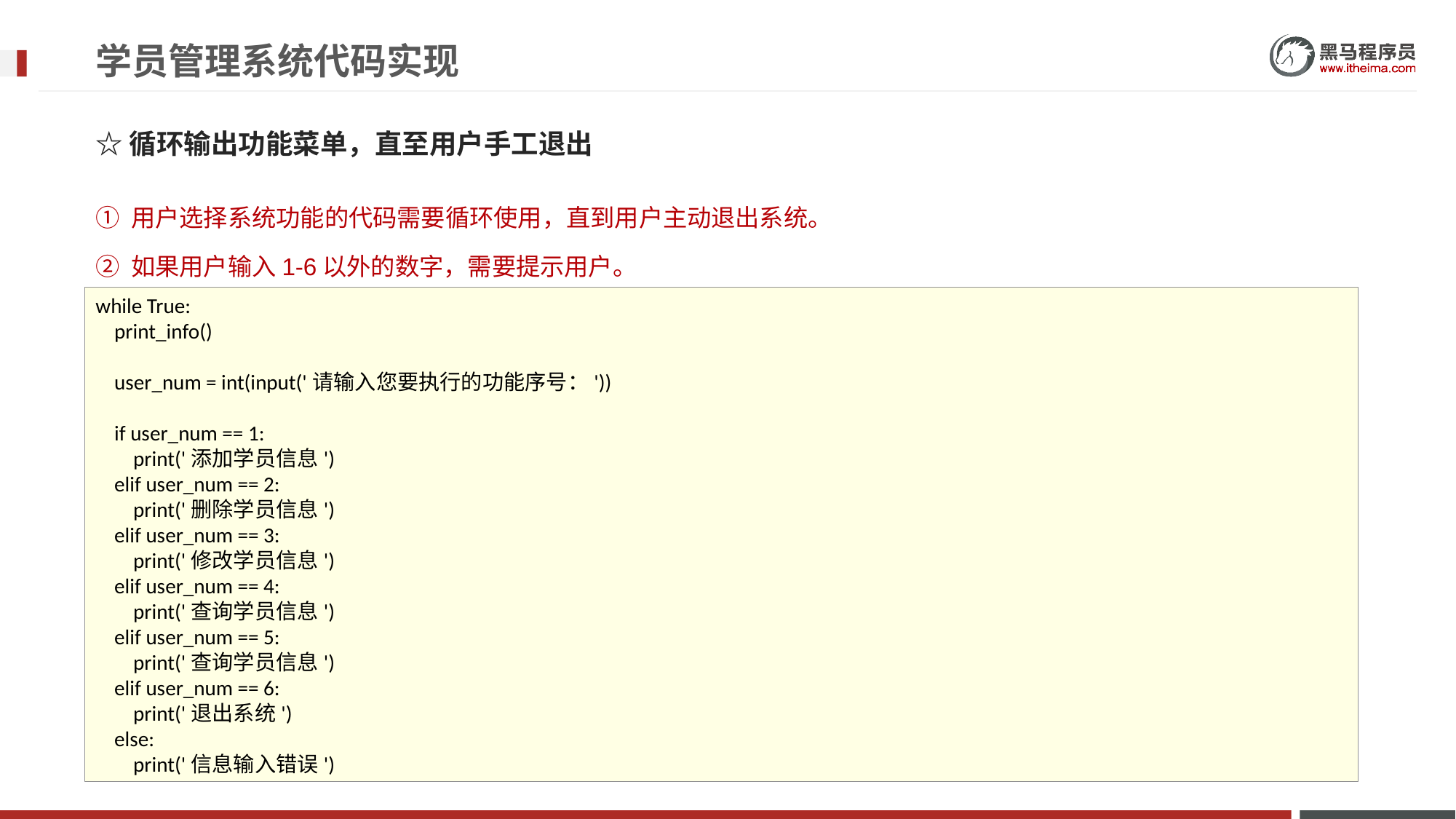

# 学员管理系统代码实现
☆循环输出功能菜单，直至用户手工退出
① 用户选择系统功能的代码需要循环使用，直到用户主动退出系统。
② 如果用户输入1-6以外的数字，需要提示用户。
while True:
    print_info()
    user_num = int(input('请输入您要执行的功能序号：'))
    if user_num == 1:
        print('添加学员信息')
    elif user_num == 2:
        print('删除学员信息')
    elif user_num == 3:
        print('修改学员信息')
    elif user_num == 4:
        print('查询学员信息')
    elif user_num == 5:
        print('查询学员信息')
    elif user_num == 6:
        print('退出系统')
    else:
        print('信息输入错误')